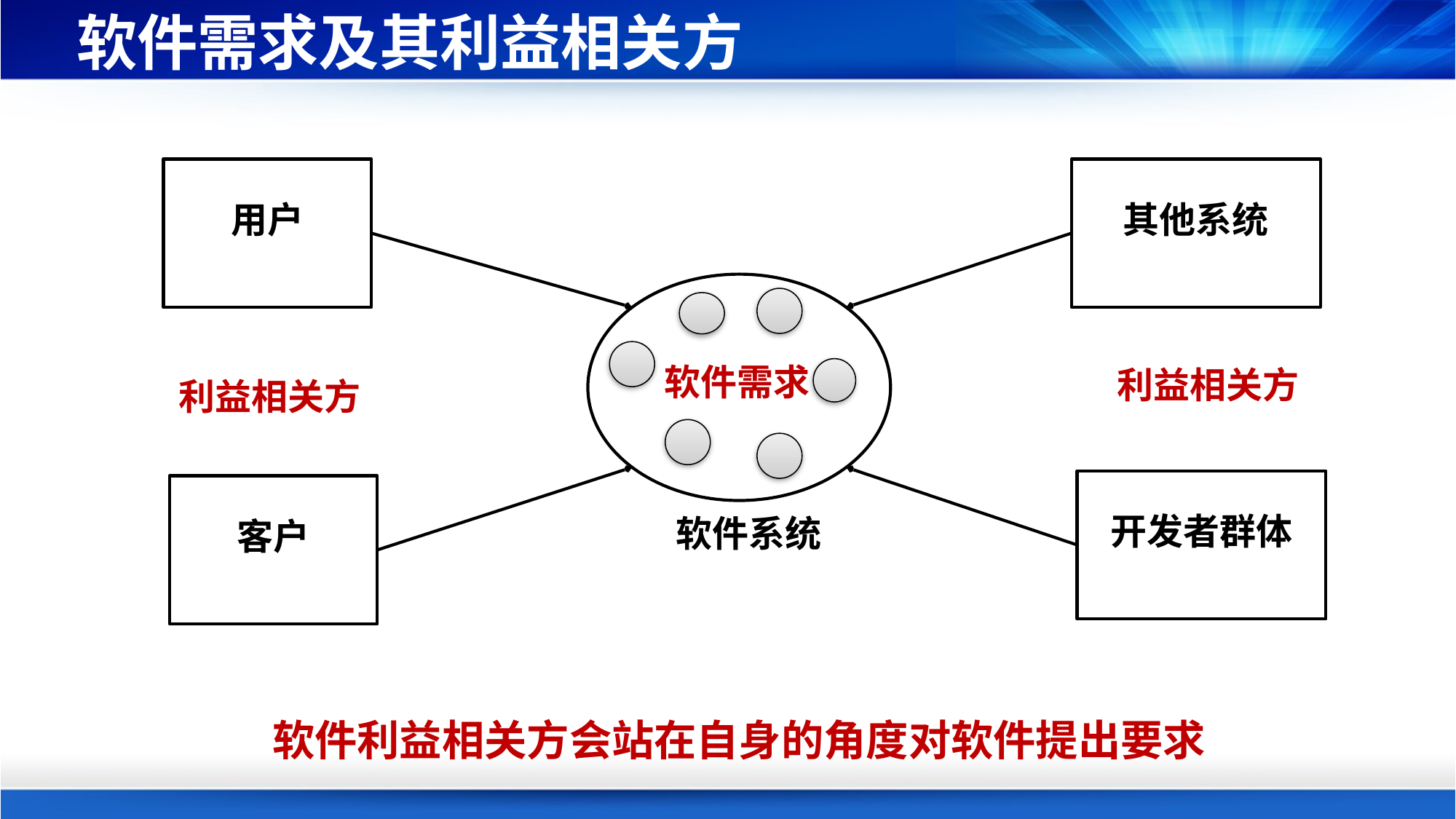

# 软件需求及其利益相关方

用户
其他系统

软件需求

开发者群体
客户
软件系统
利益相关方
利益相关方
软件利益相关方会站在自身的角度对软件提出要求